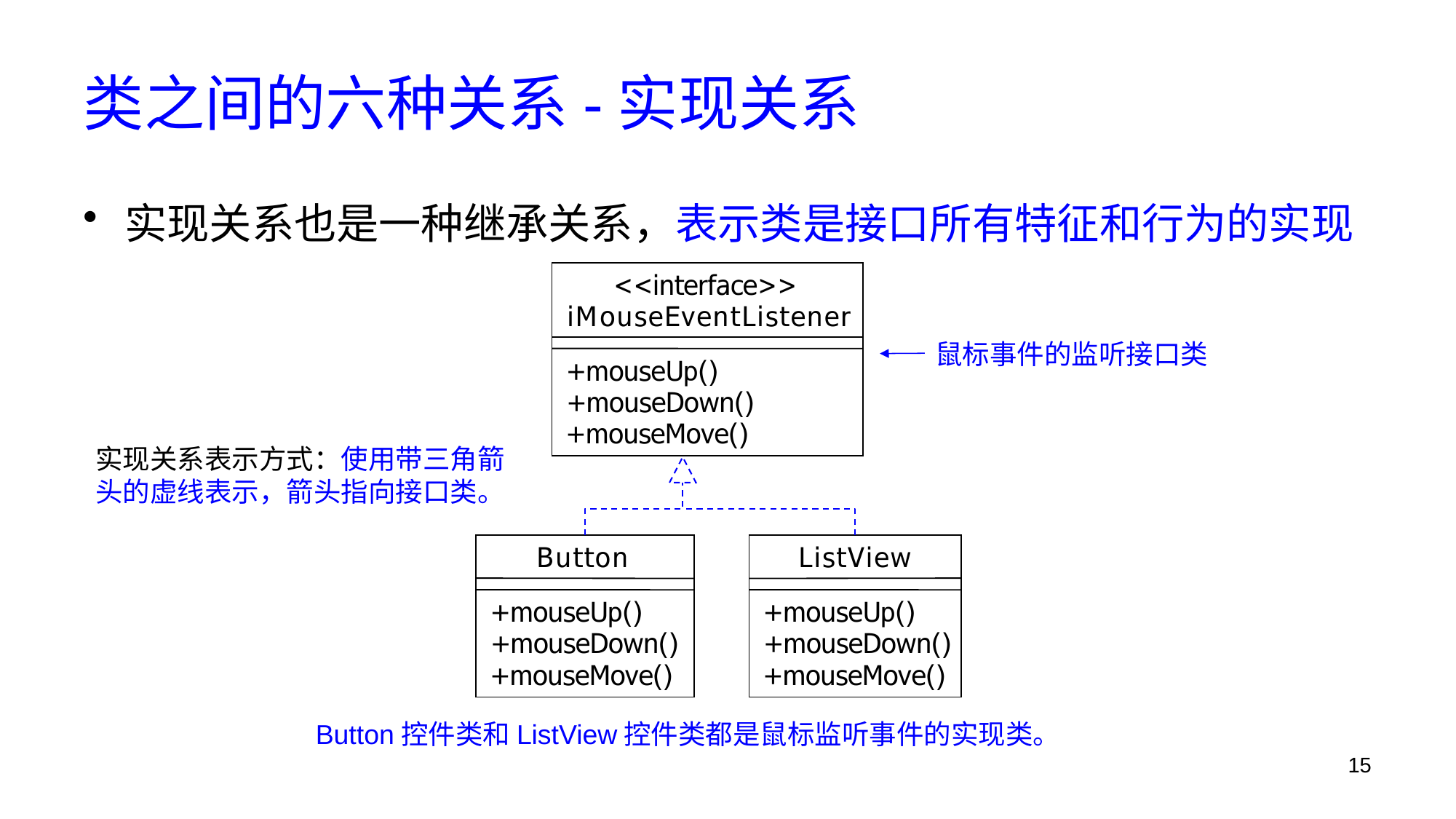

# 类之间的六种关系-实现关系
实现关系也是一种继承关系，表示类是接口所有特征和行为的实现

<<interface>>
iMouseEventListener
鼠标事件的监听接口类

+mouseUp()
+mouseDown()
+mouseMove()
实现关系表示方式：使用带三角箭头的虚线表示，箭头指向接口类。

Button
ListView

+mouseUp()
+mouseUp()
+mouseDown()
+mouseDown()
+mouseMove()
+mouseMove()
Button控件类和ListView控件类都是鼠标监听事件的实现类。
15